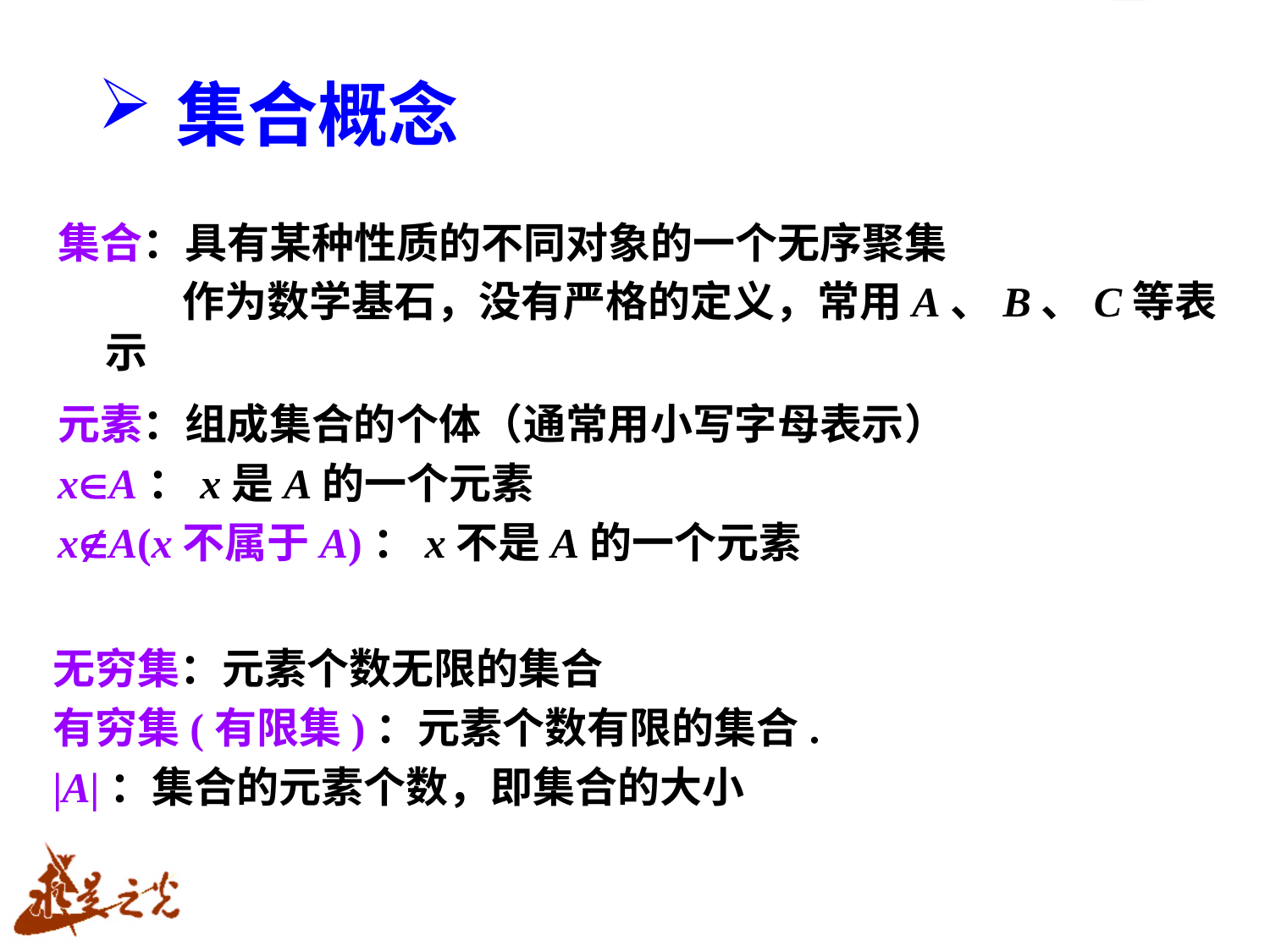

# 集合概念
集合：具有某种性质的不同对象的一个无序聚集
            作为数学基石，没有严格的定义，常用A、B、C等表示

元素：组成集合的个体（通常用小写字母表示）
x∈A：x是A的一个元素
x∉A(x不属于A)：x不是A的一个元素
无穷集：元素个数无限的集合
有穷集(有限集)：元素个数有限的集合.
|A|：集合的元素个数，即集合的大小
9